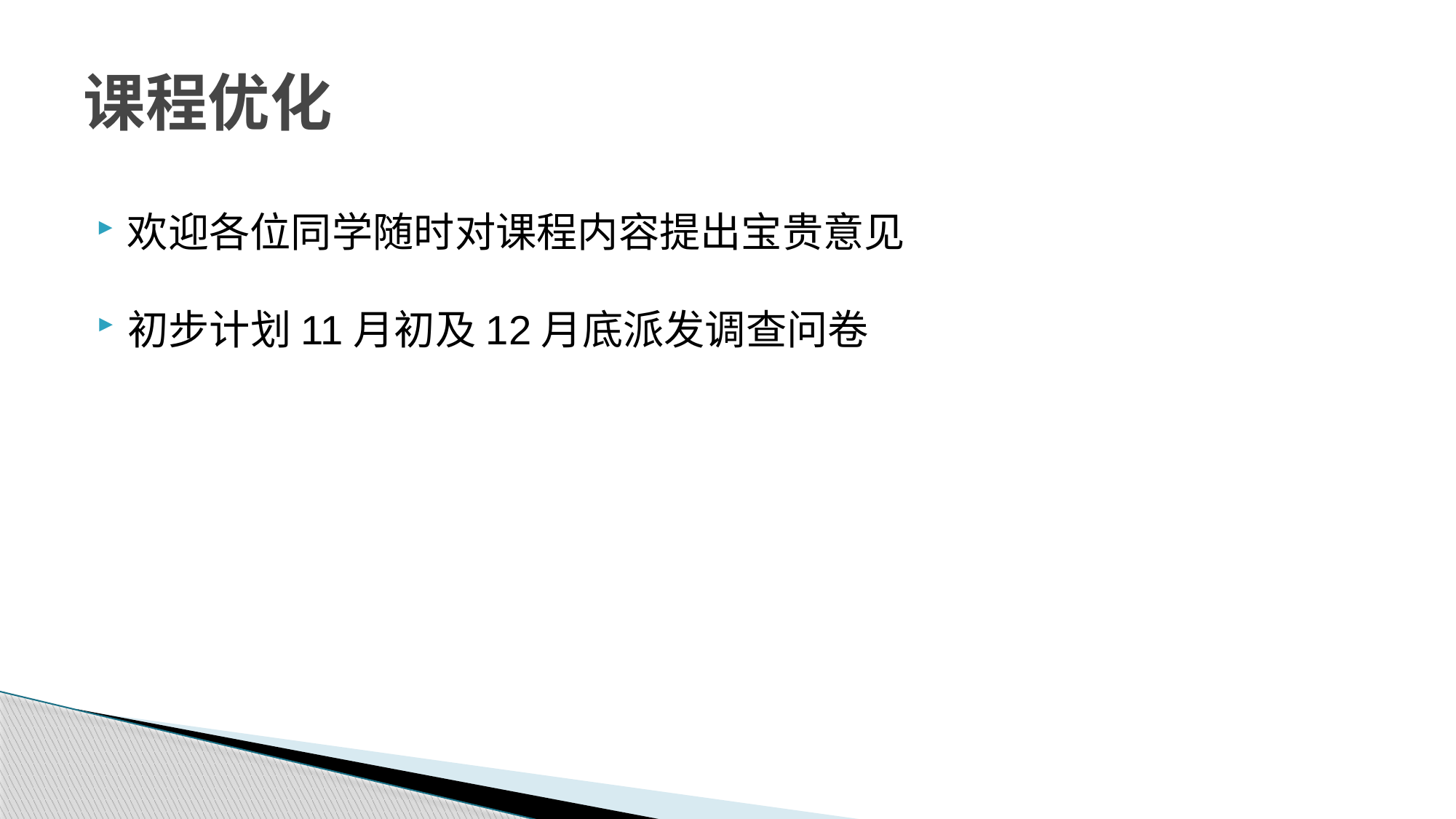

# 课程优化
欢迎各位同学随时对课程内容提出宝贵意见
初步计划11月初及12月底派发调查问卷